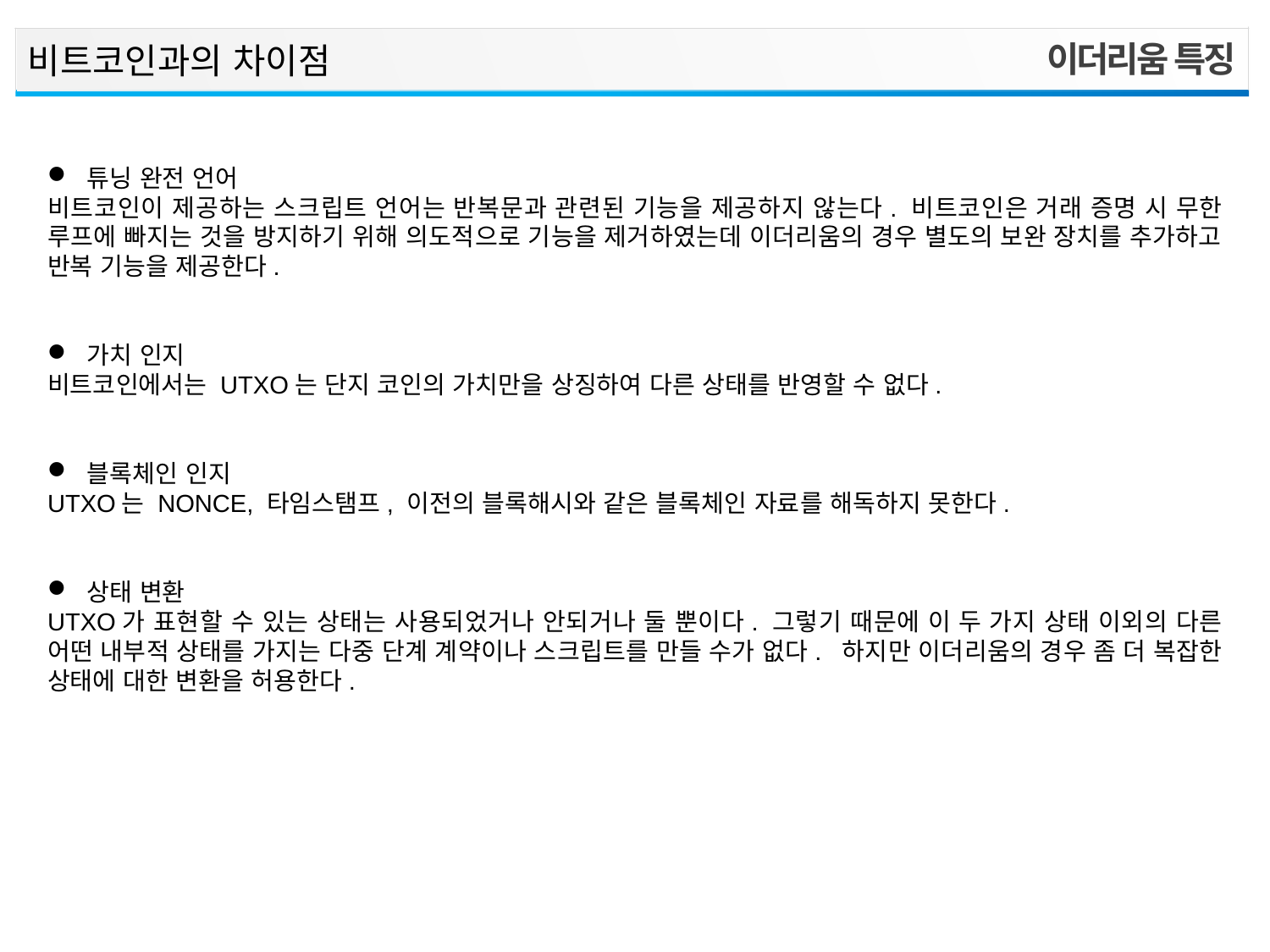

이더리움 특징
비트코인과의 차이점
튜닝 완전 언어
비트코인이 제공하는 스크립트 언어는 반복문과 관련된 기능을 제공하지 않는다. 비트코인은 거래 증명 시 무한 루프에 빠지는 것을 방지하기 위해 의도적으로 기능을 제거하였는데 이더리움의 경우 별도의 보완 장치를 추가하고 반복 기능을 제공한다.

가치 인지
비트코인에서는 UTXO는 단지 코인의 가치만을 상징하여 다른 상태를 반영할 수 없다.

블록체인 인지
UTXO는 NONCE, 타임스탬프, 이전의 블록해시와 같은 블록체인 자료를 해독하지 못한다.

상태 변환
UTXO가 표현할 수 있는 상태는 사용되었거나 안되거나 둘 뿐이다. 그렇기 때문에 이 두 가지 상태 이외의 다른 어떤 내부적 상태를 가지는 다중 단계 계약이나 스크립트를 만들 수가 없다.  하지만 이더리움의 경우 좀 더 복잡한 상태에 대한 변환을 허용한다.